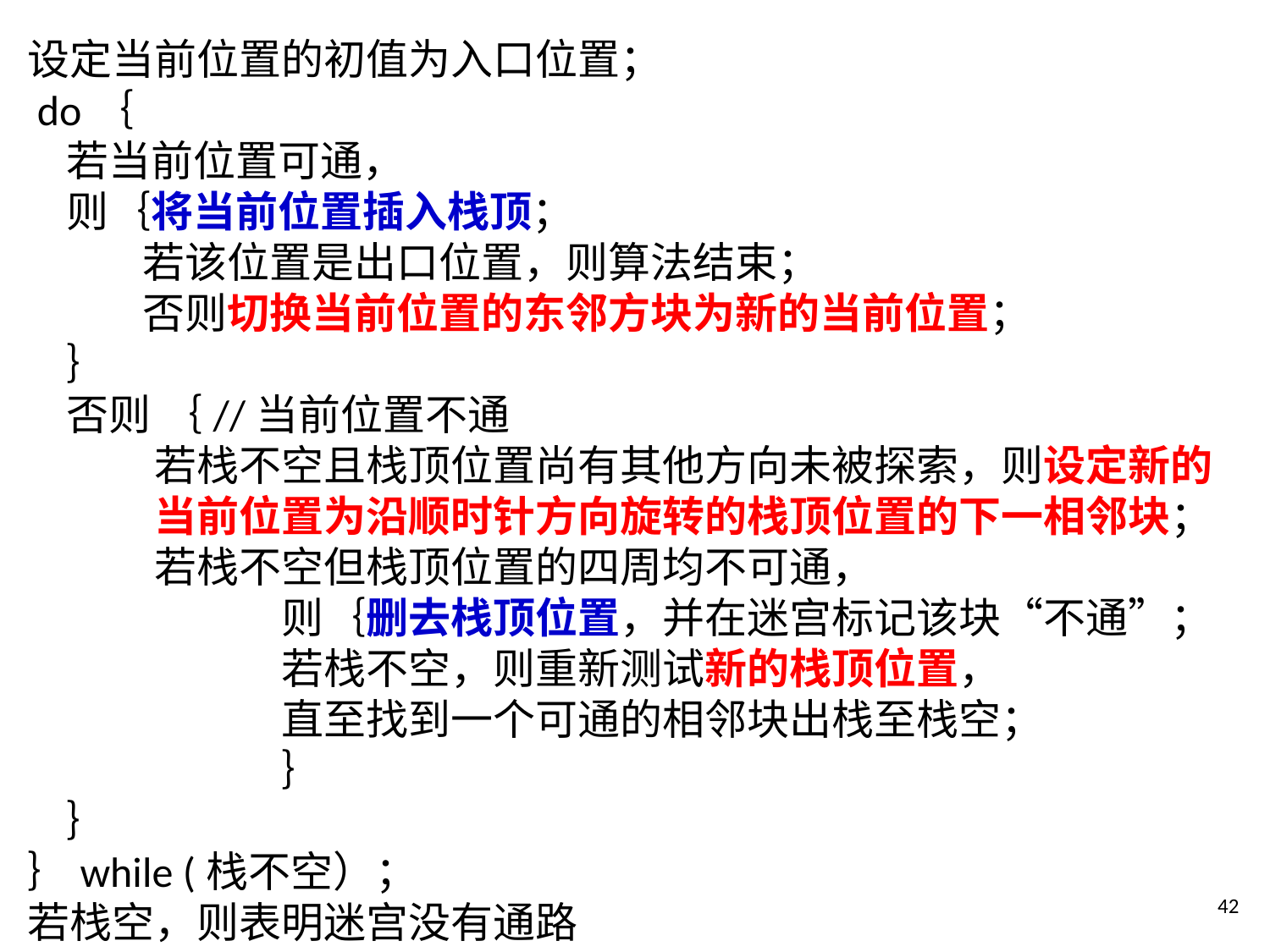

设定当前位置的初值为入口位置；
 do｛
   若当前位置可通，
   则｛将当前位置插入栈顶；
           若该位置是出口位置，则算法结束；
           否则切换当前位置的东邻方块为新的当前位置；
   ｝
   否则 ｛//当前位置不通
	若栈不空且栈顶位置尚有其他方向未被探索，则设定新的
	当前位置为沿顺时针方向旋转的栈顶位置的下一相邻块；
	若栈不空但栈顶位置的四周均不可通，
		则｛删去栈顶位置，并在迷宫标记该块“不通”；
	        	若栈不空，则重新测试新的栈顶位置，
        		直至找到一个可通的相邻块出栈至栈空；
		｝
   ｝
｝while (栈不空）；
若栈空，则表明迷宫没有通路
42